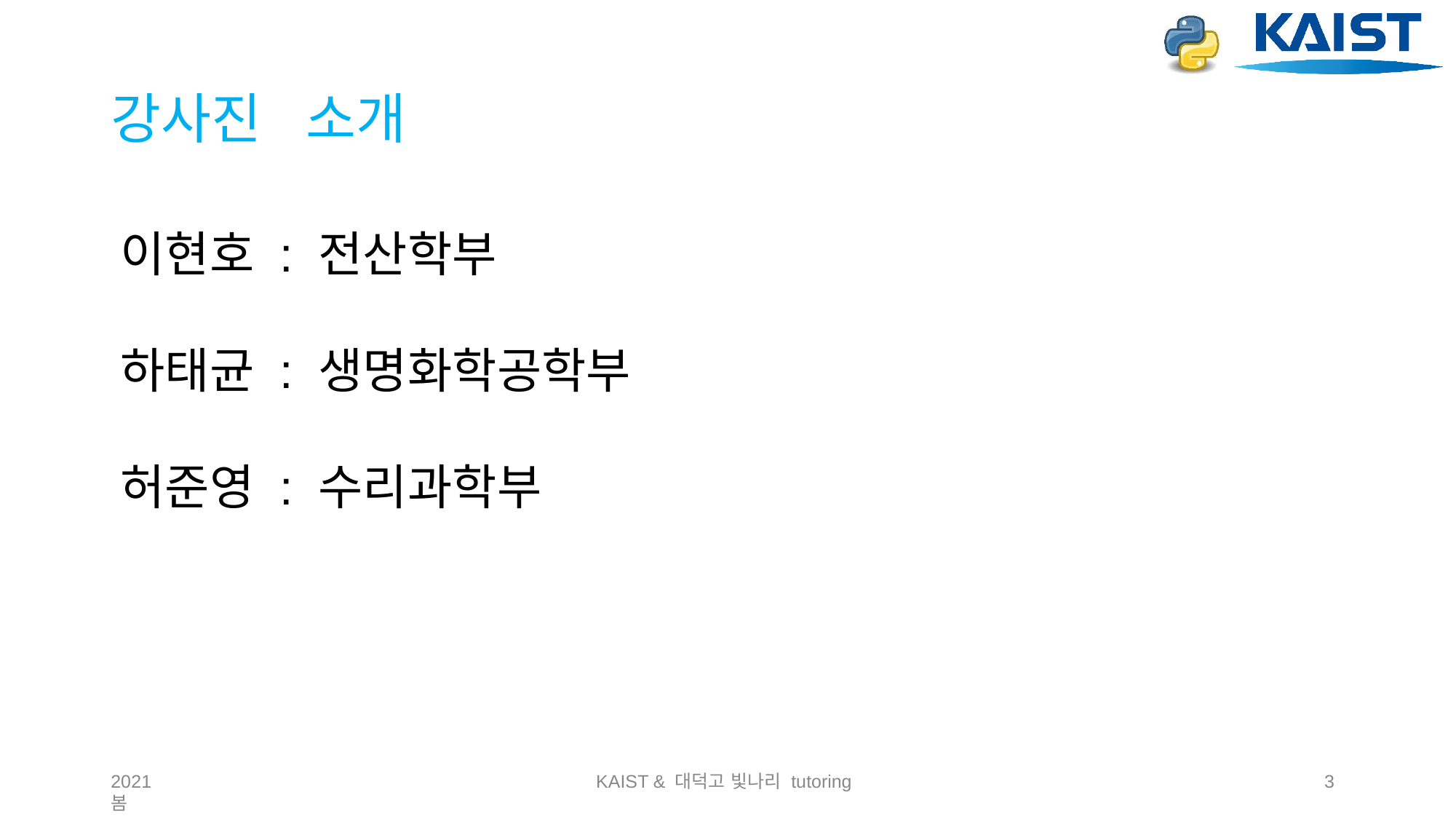

# 강사진	소개
이현호 : 전산학부

하태균 : 생명화학공학부

허준영 : 수리과학부
2021 봄
KAIST & 대덕고 빛나리 tutoring
3